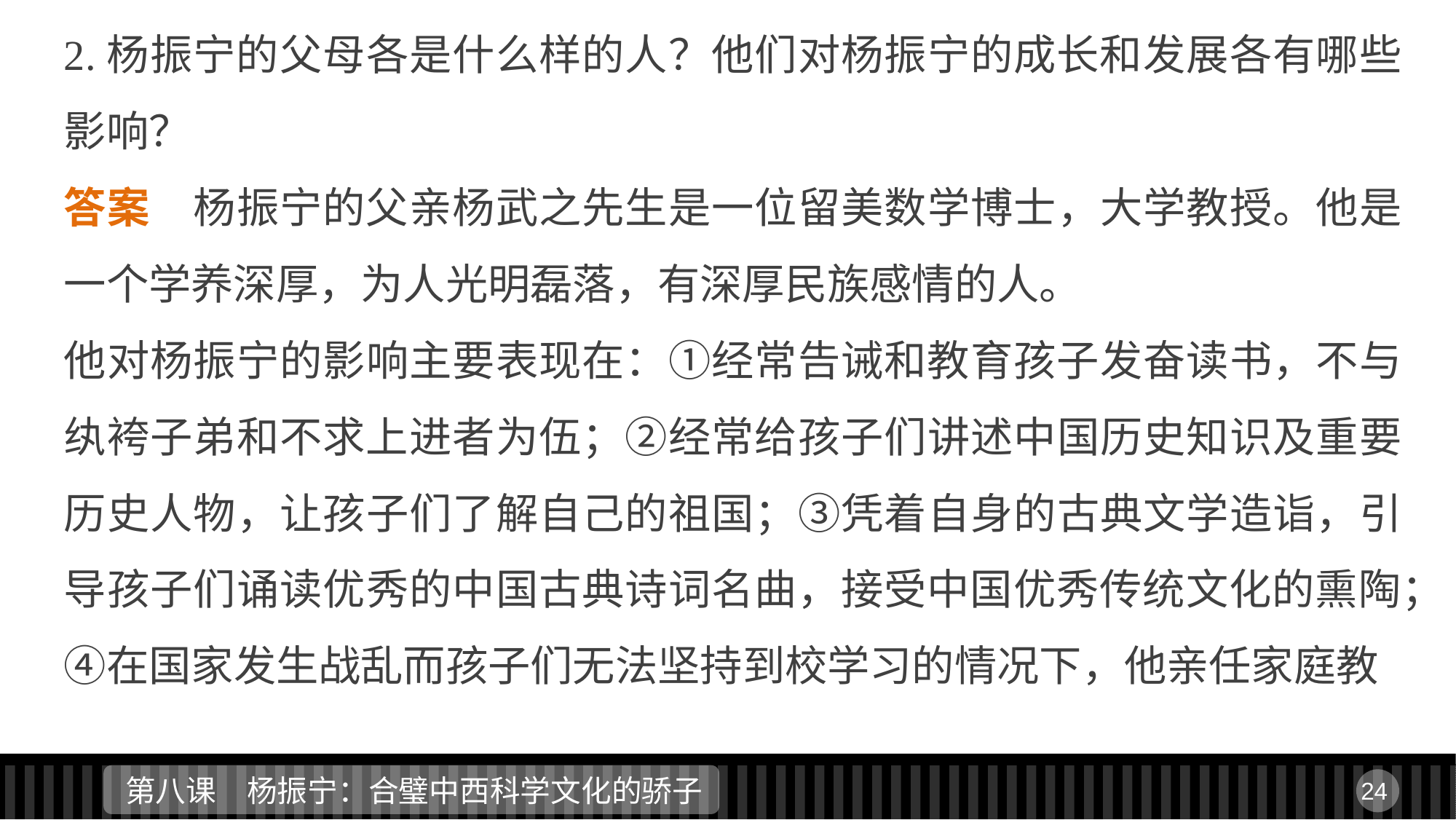

2.杨振宁的父母各是什么样的人？他们对杨振宁的成长和发展各有哪些影响？
答案　杨振宁的父亲杨武之先生是一位留美数学博士，大学教授。他是一个学养深厚，为人光明磊落，有深厚民族感情的人。
他对杨振宁的影响主要表现在：①经常告诫和教育孩子发奋读书，不与纨袴子弟和不求上进者为伍；②经常给孩子们讲述中国历史知识及重要历史人物，让孩子们了解自己的祖国；③凭着自身的古典文学造诣，引导孩子们诵读优秀的中国古典诗词名曲，接受中国优秀传统文化的熏陶；④在国家发生战乱而孩子们无法坚持到校学习的情况下，他亲任家庭教